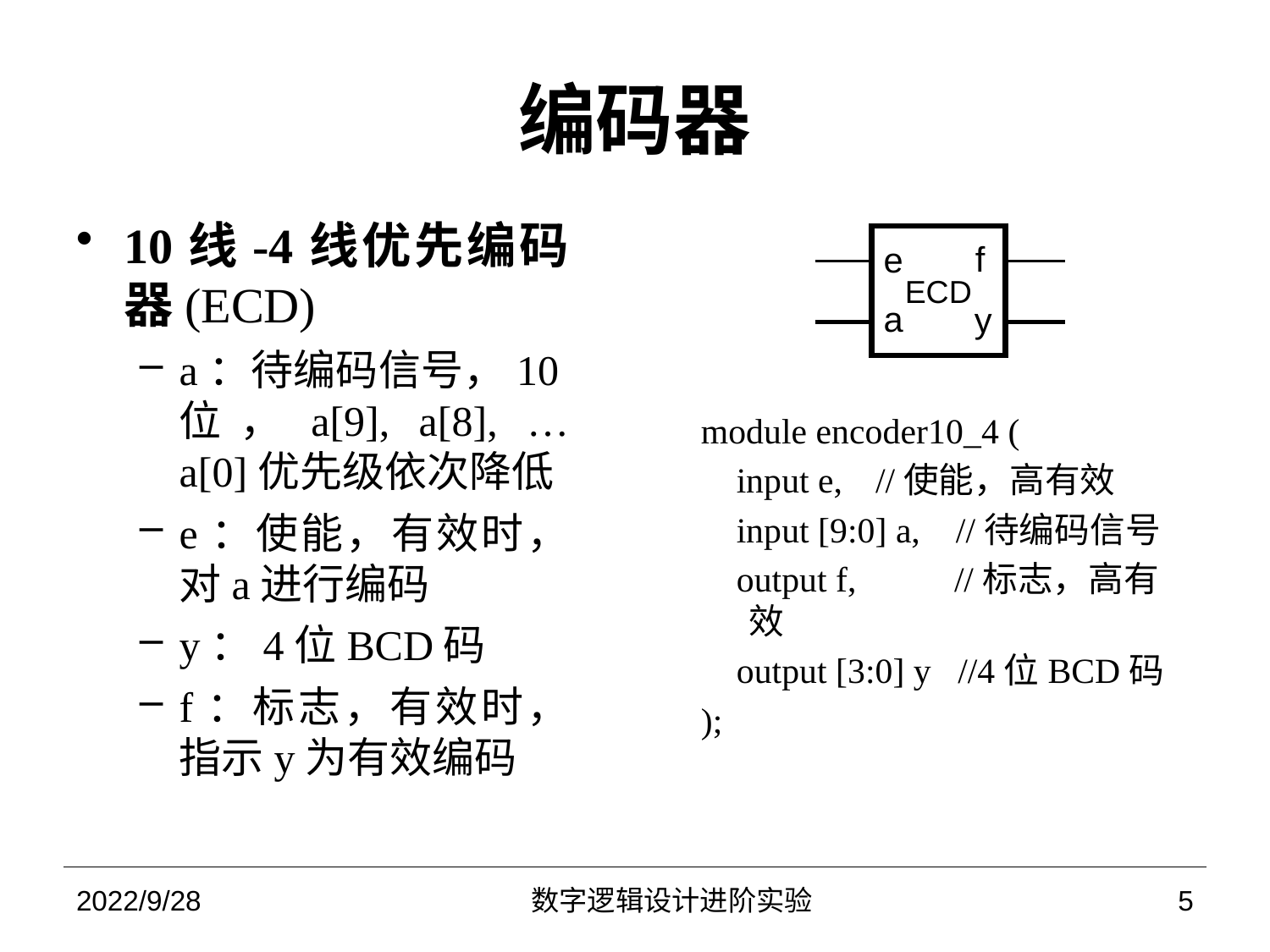

# 编码器
10线-4线优先编码器(ECD)
a：待编码信号，10位，a[9], a[8], … a[0]优先级依次降低
e：使能，有效时，对a进行编码
y：4位BCD码
f：标志，有效时，指示y为有效编码

ECD
f
e
a
y
module encoder10_4 (
    input e,	//使能，高有效
    input [9:0] a,    //待编码信号
    output f,           //标志，高有效
    output [3:0] y   //4位BCD码
);

2022/9/28
数字逻辑设计进阶实验
5